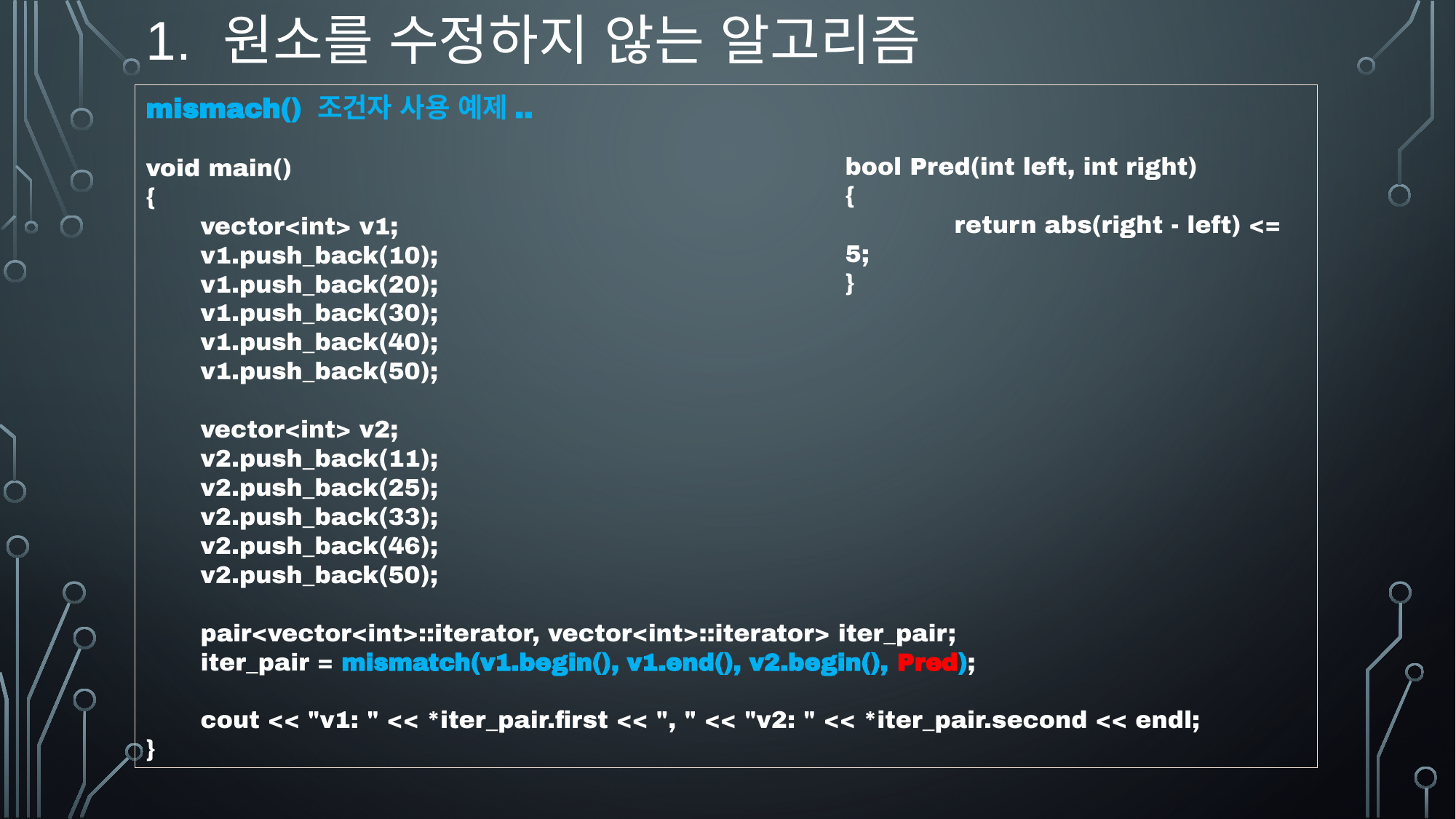

# 1. 원소를 수정하지 않는 알고리즘
mismach() 조건자 사용 예제..

void main()
{
vector<int> v1;
v1.push_back(10);
v1.push_back(20);
v1.push_back(30);
v1.push_back(40);
v1.push_back(50);

vector<int> v2;
v2.push_back(11);
v2.push_back(25);
v2.push_back(33);
v2.push_back(46);
v2.push_back(50);

pair<vector<int>::iterator, vector<int>::iterator> iter_pair;
iter_pair = mismatch(v1.begin(), v1.end(), v2.begin(), Pred);

cout << "v1: " << *iter_pair.first << ", " << "v2: " << *iter_pair.second << endl;
}
bool Pred(int left, int right)
{
	return abs(right - left) <= 5;
}